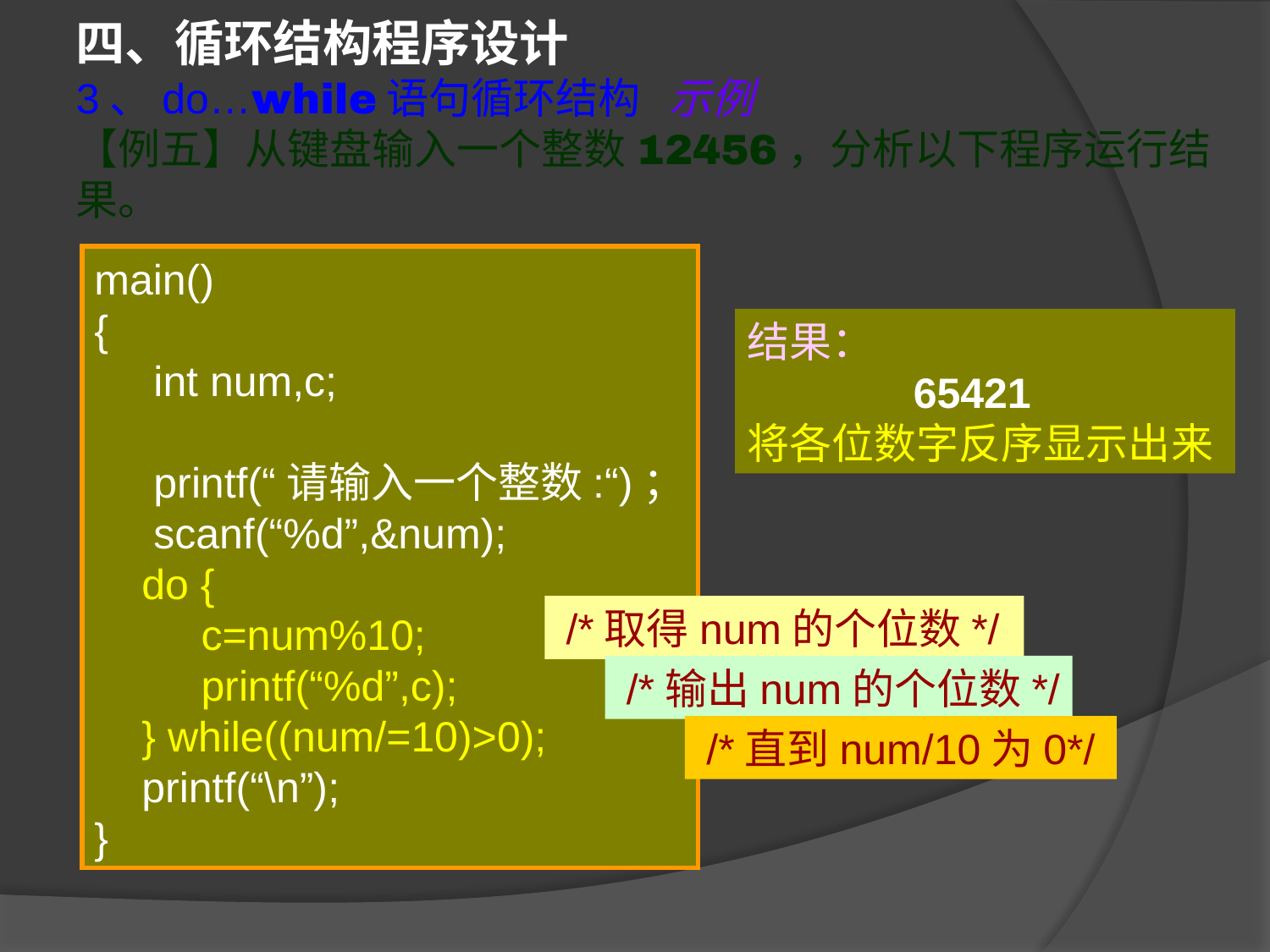

四、循环结构程序设计
3、do…while语句循环结构   示例
【例五】从键盘输入一个整数12456，分析以下程序运行结果。
main()
{
     int num,c;

     printf(“请输入一个整数:“)；
     scanf(“%d”,&num);
    do {
         c=num%10;
         printf(“%d”,c);
    } while((num/=10)>0);
    printf(“\n”);
}
结果：
              65421
将各位数字反序显示出来
 /*取得num的个位数*/
 /*输出num的个位数*/
 /*直到num/10为0*/